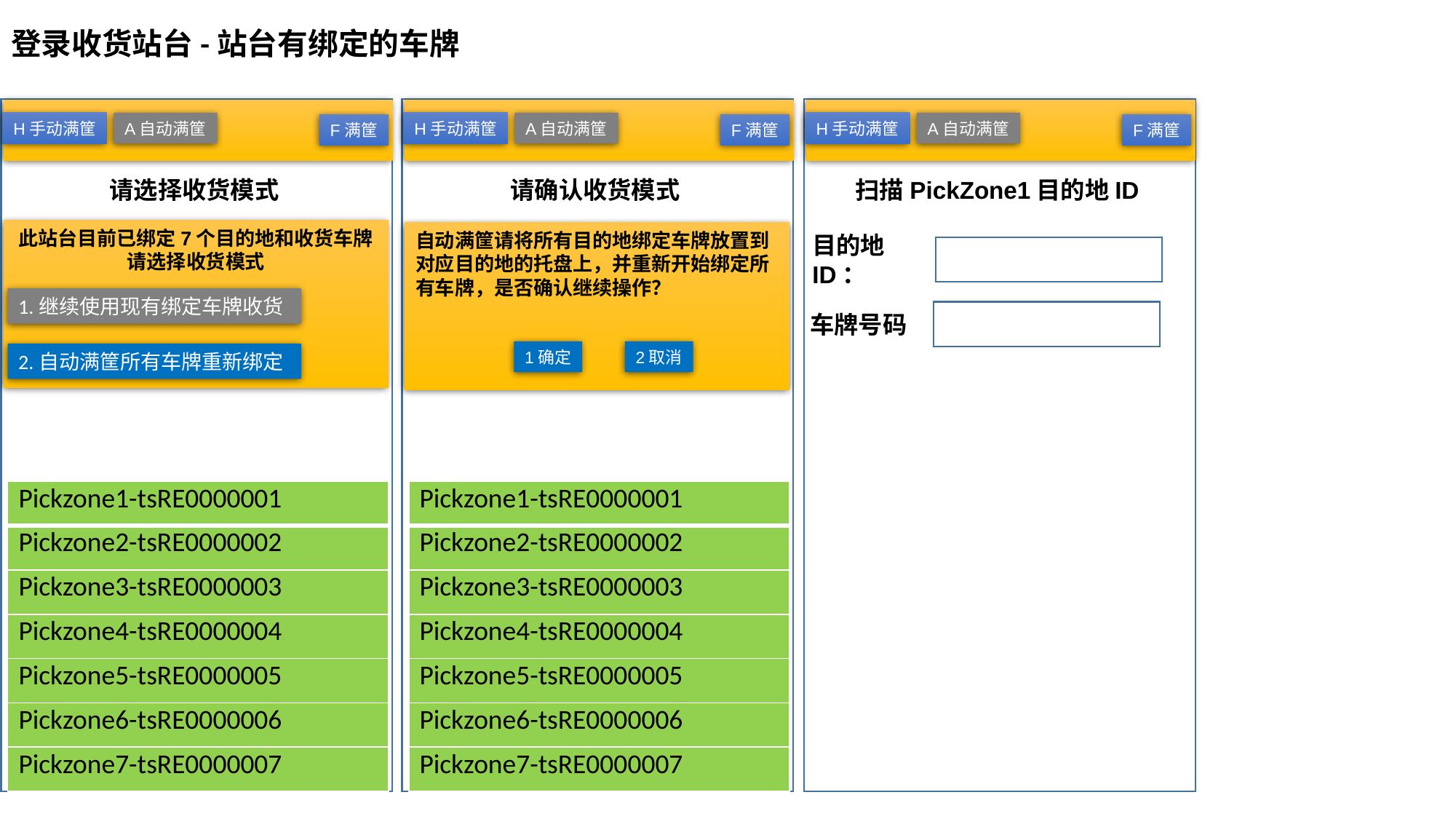

# 登录收货站台-站台有绑定的车牌

H手动满筐
A自动满筐
H手动满筐
A自动满筐
H手动满筐
A自动满筐
F满筐
F满筐
F满筐
请选择收货模式
请确认收货模式
扫描PickZone1目的地ID
此站台目前已绑定7个目的地和收货车牌
请选择收货模式
自动满筐请将所有目的地绑定车牌放置到对应目的地的托盘上，并重新开始绑定所有车牌，是否确认继续操作？
目的地ID：

1.继续使用现有绑定车牌收货
车牌号码

1确定
2取消
2.自动满筐所有车牌重新绑定
| Pickzone1-tsRE0000001 |
| --- |
| Pickzone2-tsRE0000002 |
| Pickzone3-tsRE0000003 |
| Pickzone4-tsRE0000004 |
| Pickzone5-tsRE0000005 |
| Pickzone6-tsRE0000006 |
| Pickzone7-tsRE0000007 |
| Pickzone1-tsRE0000001 |
| --- |
| Pickzone2-tsRE0000002 |
| Pickzone3-tsRE0000003 |
| Pickzone4-tsRE0000004 |
| Pickzone5-tsRE0000005 |
| Pickzone6-tsRE0000006 |
| Pickzone7-tsRE0000007 |